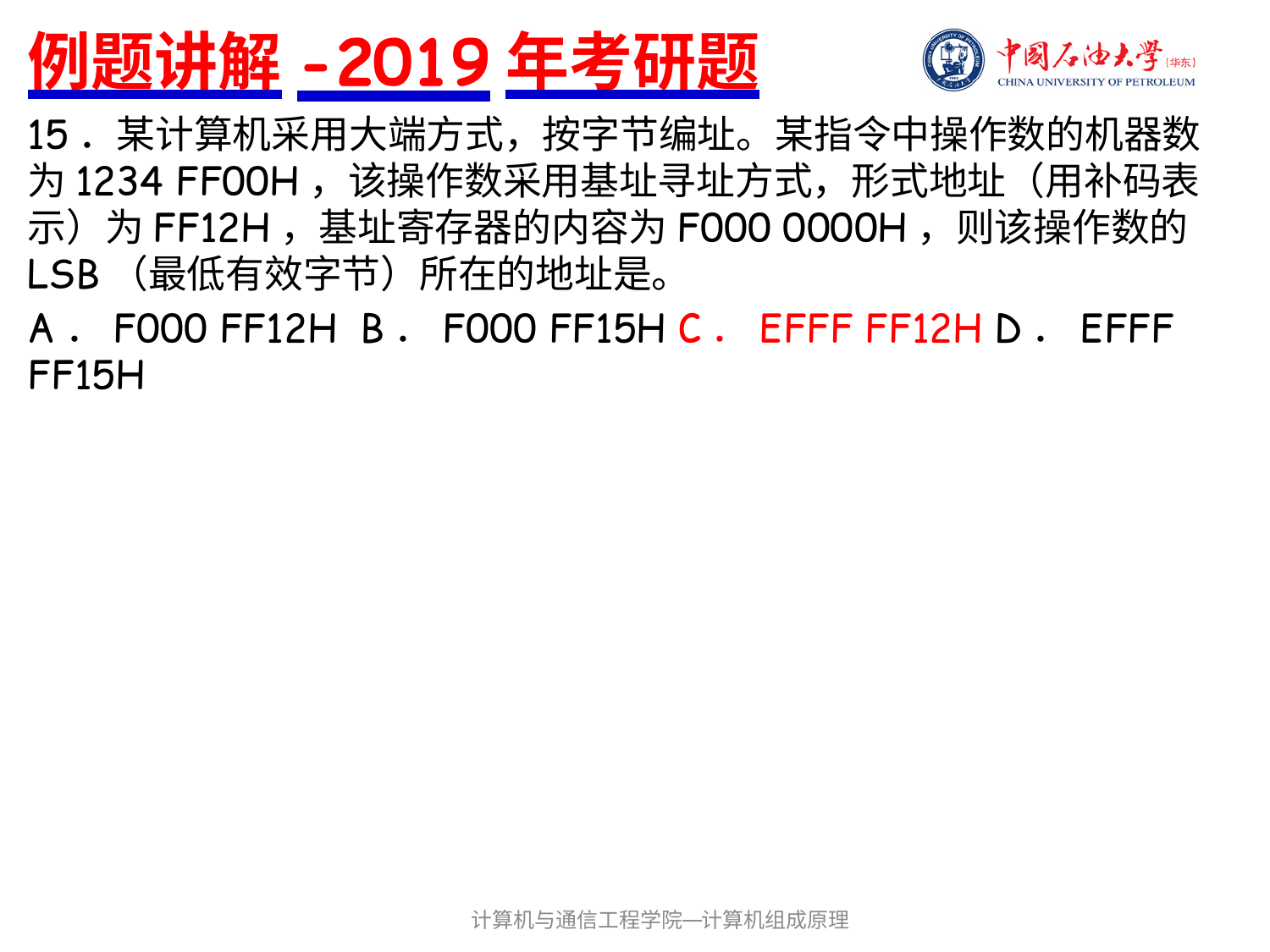

# 例题讲解-2019年考研题
15．某计算机采用大端方式，按字节编址。某指令中操作数的机器数为1234 FF00H，该操作数采用基址寻址方式，形式地址（用补码表示）为FF12H，基址寄存器的内容为F000 0000H，则该操作数的LSB（最低有效字节）所在的地址是。
A．F000 FF12H  B．F000 FF15H C．EFFF FF12H D．EFFF FF15H
计算机与通信工程学院—计算机组成原理
45